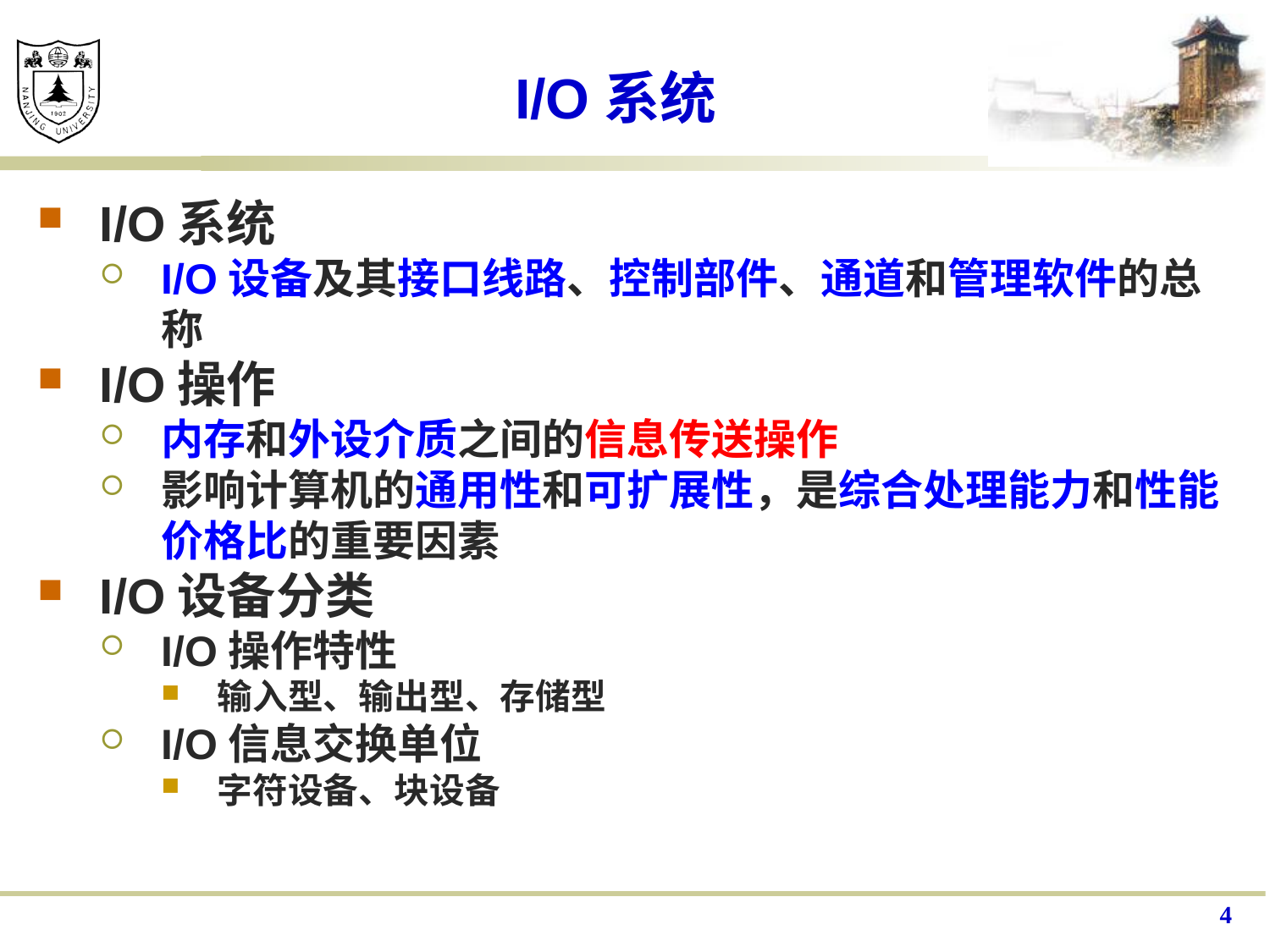

# I/O系统
I/O系统
I/O设备及其接口线路、控制部件、通道和管理软件的总称
I/O操作
内存和外设介质之间的信息传送操作
影响计算机的通用性和可扩展性，是综合处理能力和性能价格比的重要因素
I/O设备分类
I/O操作特性
输入型、输出型、存储型
I/O信息交换单位
字符设备、块设备
4